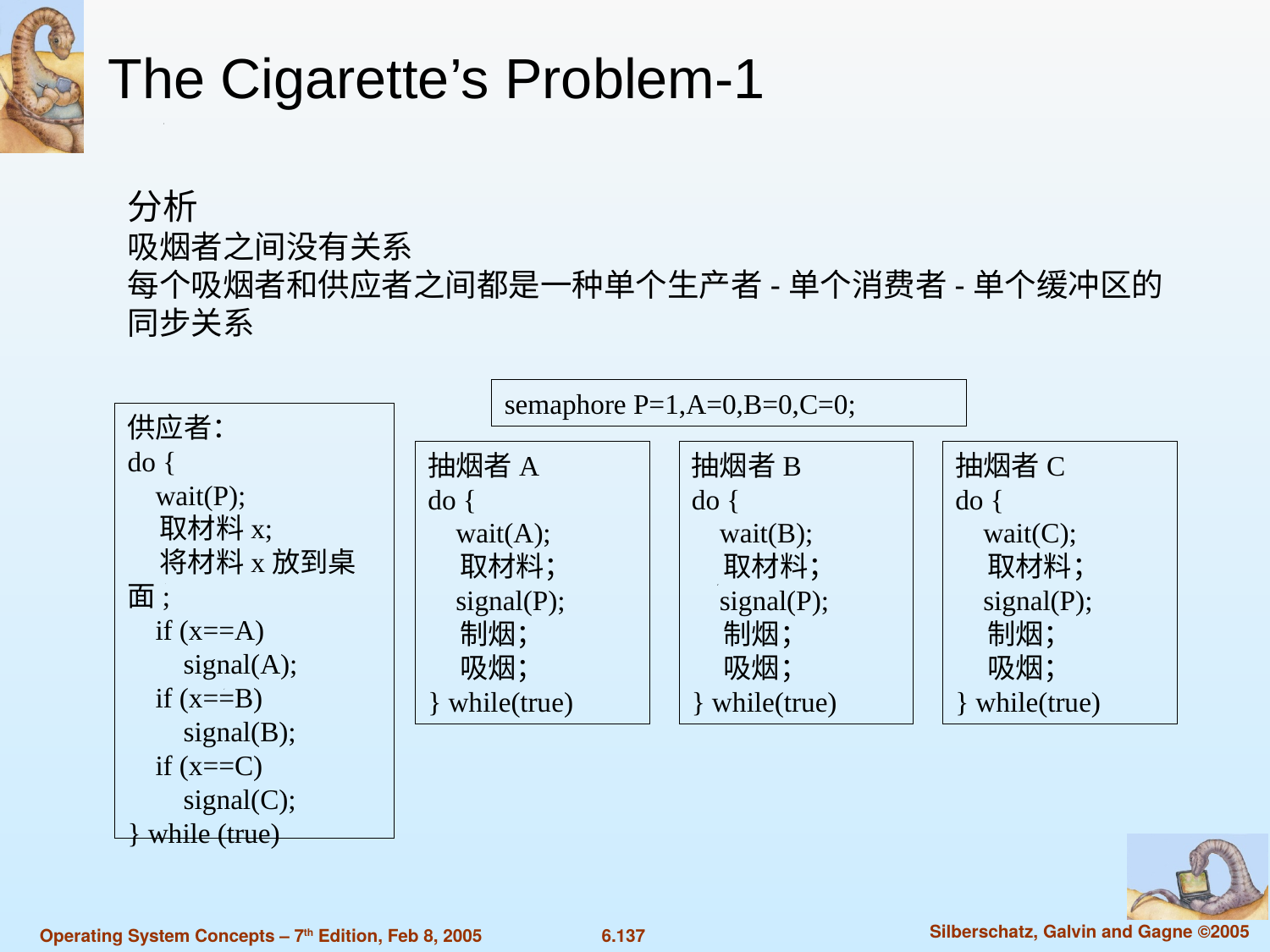

The Cigarette’s Problem-1
分析
吸烟者之间没有关系
每个吸烟者和供应者之间都是一种单个生产者-单个消费者-单个缓冲区的同步关系

semaphore P=1,A=0,B=0,C=0;
供应者：
do {
    wait(P);
    取材料x;
    将材料x放到桌面;
    if (x==A)
        signal(A);
    if (x==B)
        signal(B);
    if (x==C)
        signal(C);
} while (true)

抽烟者A
do {
    wait(A);
    取材料；
    signal(P);
    制烟；
    吸烟；
} while(true)
抽烟者B
do {
    wait(B);
    取材料；
    signal(P);
    制烟；
    吸烟；
} while(true)
抽烟者C
do {
    wait(C);
    取材料；
    signal(P);
    制烟；
    吸烟；
} while(true)